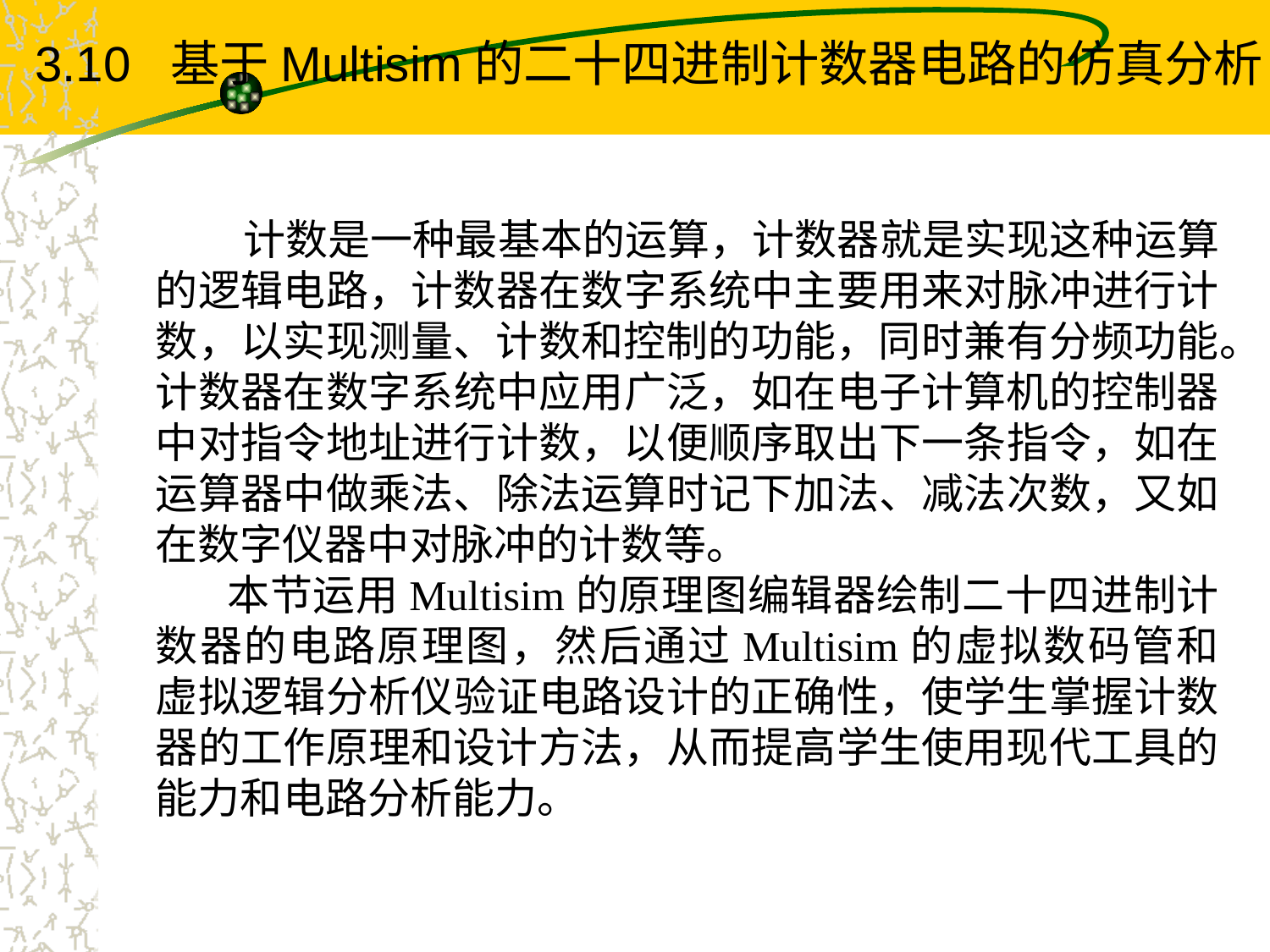

3.10  基于Multisim的二十四进制计数器电路的仿真分析
        计数是一种最基本的运算，计数器就是实现这种运算的逻辑电路，计数器在数字系统中主要用来对脉冲进行计数，以实现测量、计数和控制的功能，同时兼有分频功能。计数器在数字系统中应用广泛，如在电子计算机的控制器中对指令地址进行计数，以便顺序取出下一条指令，如在运算器中做乘法、除法运算时记下加法、减法次数，又如在数字仪器中对脉冲的计数等。
      本节运用Multisim的原理图编辑器绘制二十四进制计数器的电路原理图，然后通过Multisim的虚拟数码管和虚拟逻辑分析仪验证电路设计的正确性，使学生掌握计数器的工作原理和设计方法，从而提高学生使用现代工具的能力和电路分析能力。